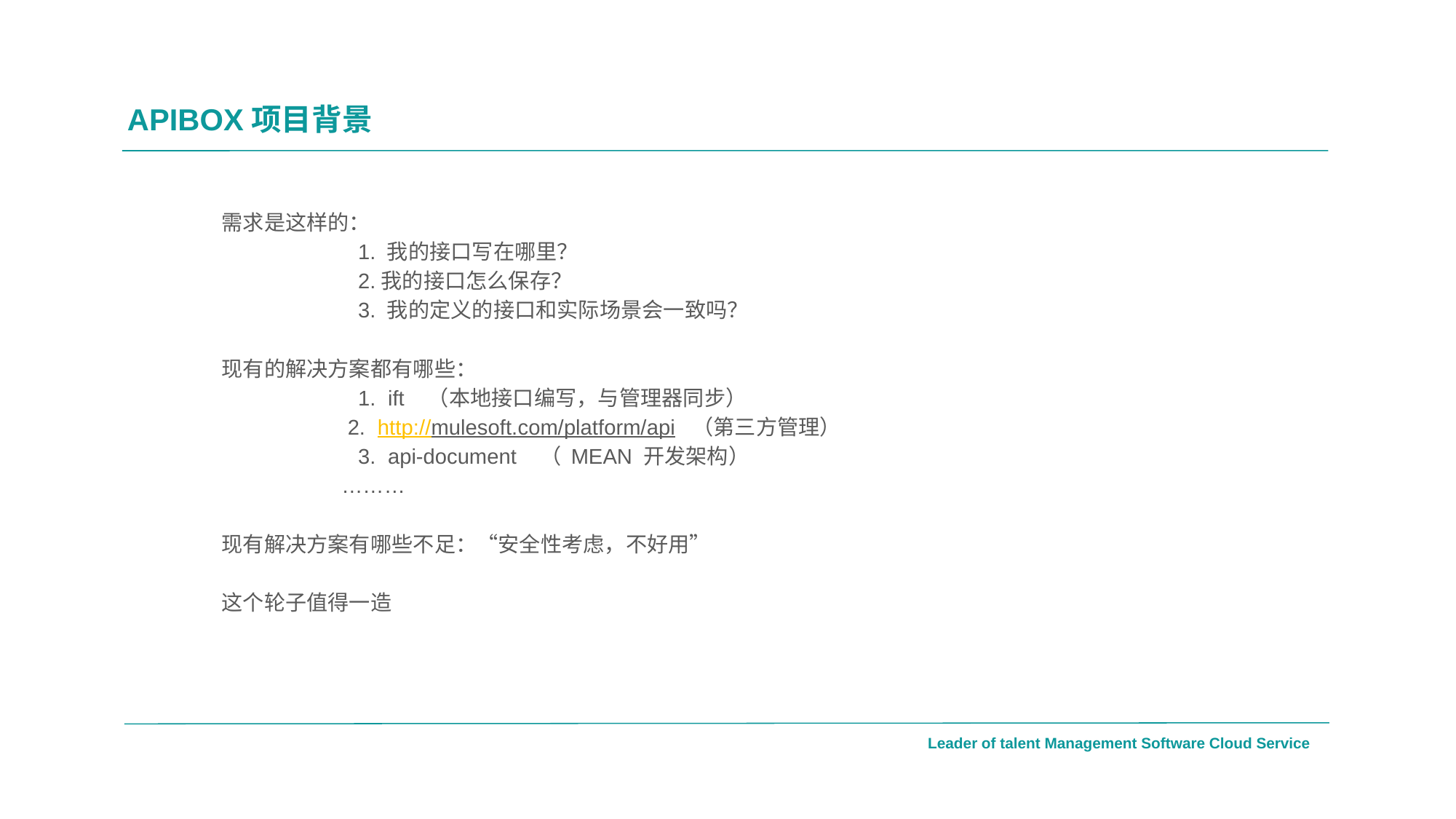

# APIBOX项目背景
需求是这样的：
		1. 我的接口写在哪里？
		2.我的接口怎么保存？
		3. 我的定义的接口和实际场景会一致吗？

现有的解决方案都有哪些：
		1.  ift   （本地接口编写，与管理器同步）
                     2.  http://mulesoft.com/platform/api  （第三方管理）
		3.  api-document   （ MEAN 开发架构）
                    ………

现有解决方案有哪些不足：“安全性考虑，不好用”

这个轮子值得一造